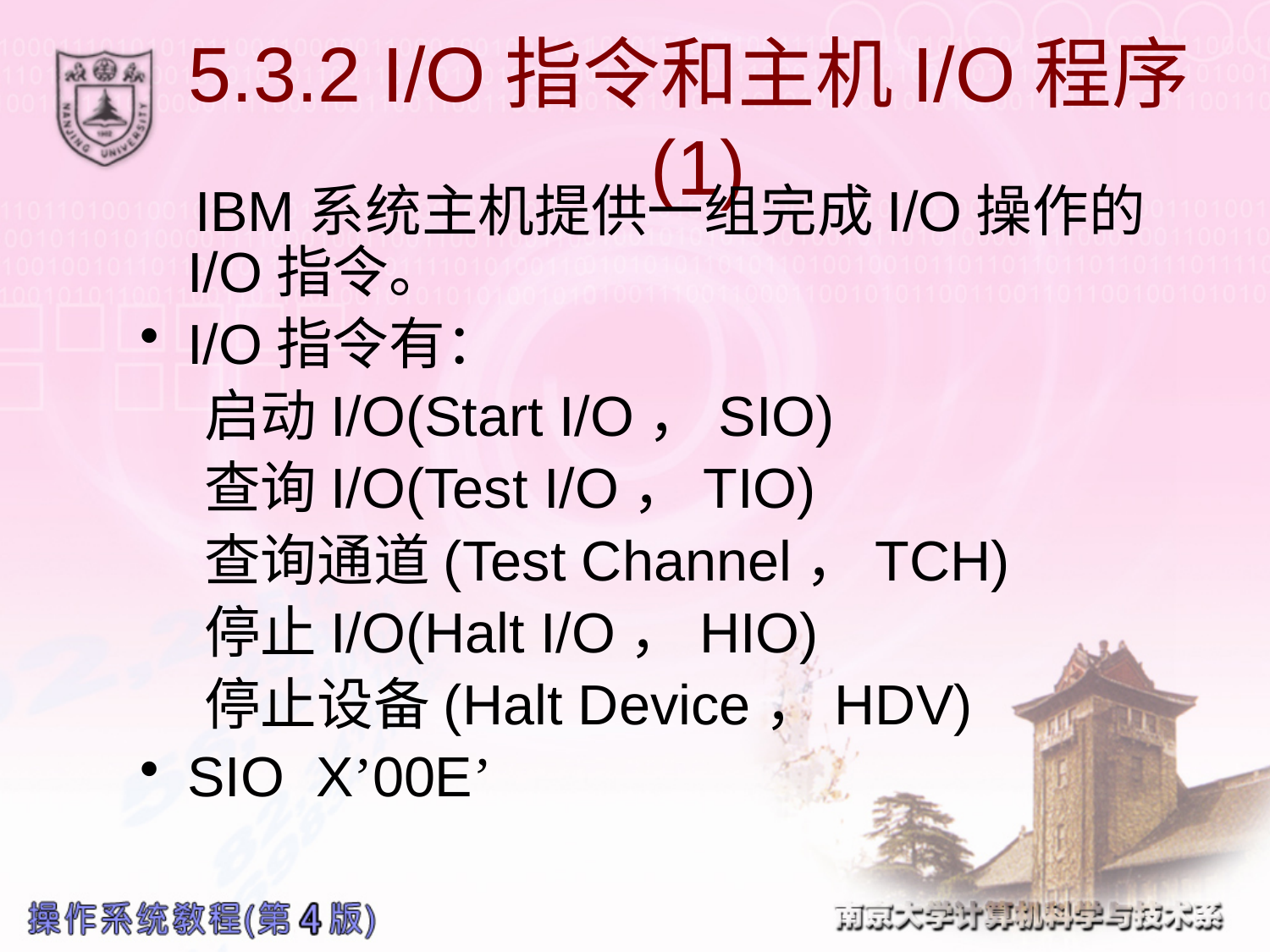

# 5.3.2 I/O指令和主机I/O程序(1)
    IBM系统主机提供一组完成I/O操作的I/O指令。
I/O指令有：
    启动I/O(Start I/O，SIO)
    查询I/O(Test I/O，TIO)
    查询通道(Test Channel，TCH)
    停止I/O(Halt I/O，HIO)
    停止设备(Halt Device，HDV)
SIO  X’00E’